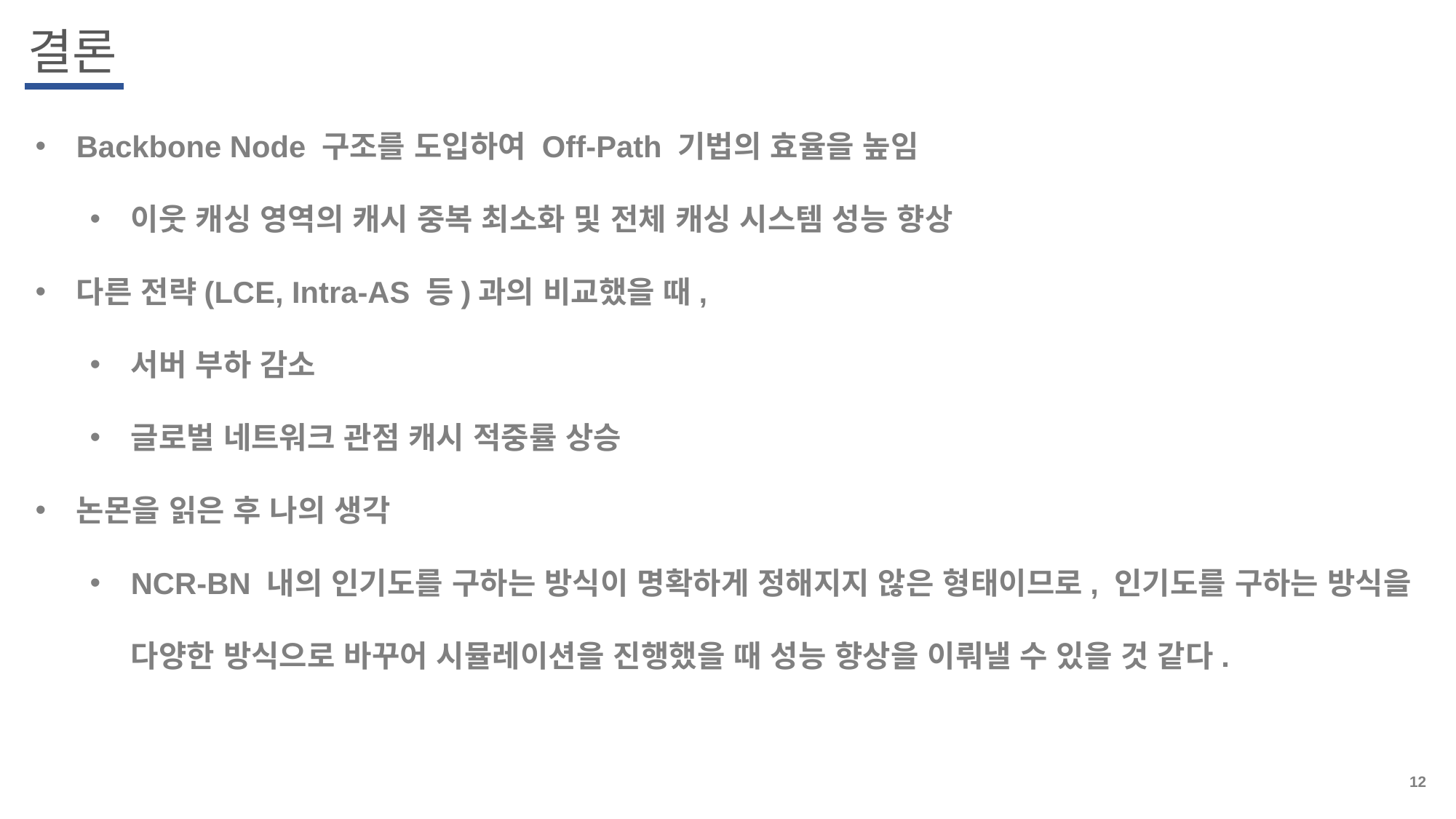

결론
Backbone Node 구조를 도입하여 Off-Path 기법의 효율을 높임
이웃 캐싱 영역의 캐시 중복 최소화 및 전체 캐싱 시스템 성능 향상
다른 전략(LCE, Intra-AS 등)과의 비교했을 때,
서버 부하 감소
글로벌 네트워크 관점 캐시 적중률 상승
논몬을 읽은 후 나의 생각
NCR-BN 내의 인기도를 구하는 방식이 명확하게 정해지지 않은 형태이므로, 인기도를 구하는 방식을 다양한 방식으로 바꾸어 시뮬레이션을 진행했을 때 성능 향상을 이뤄낼 수 있을 것 같다.
12